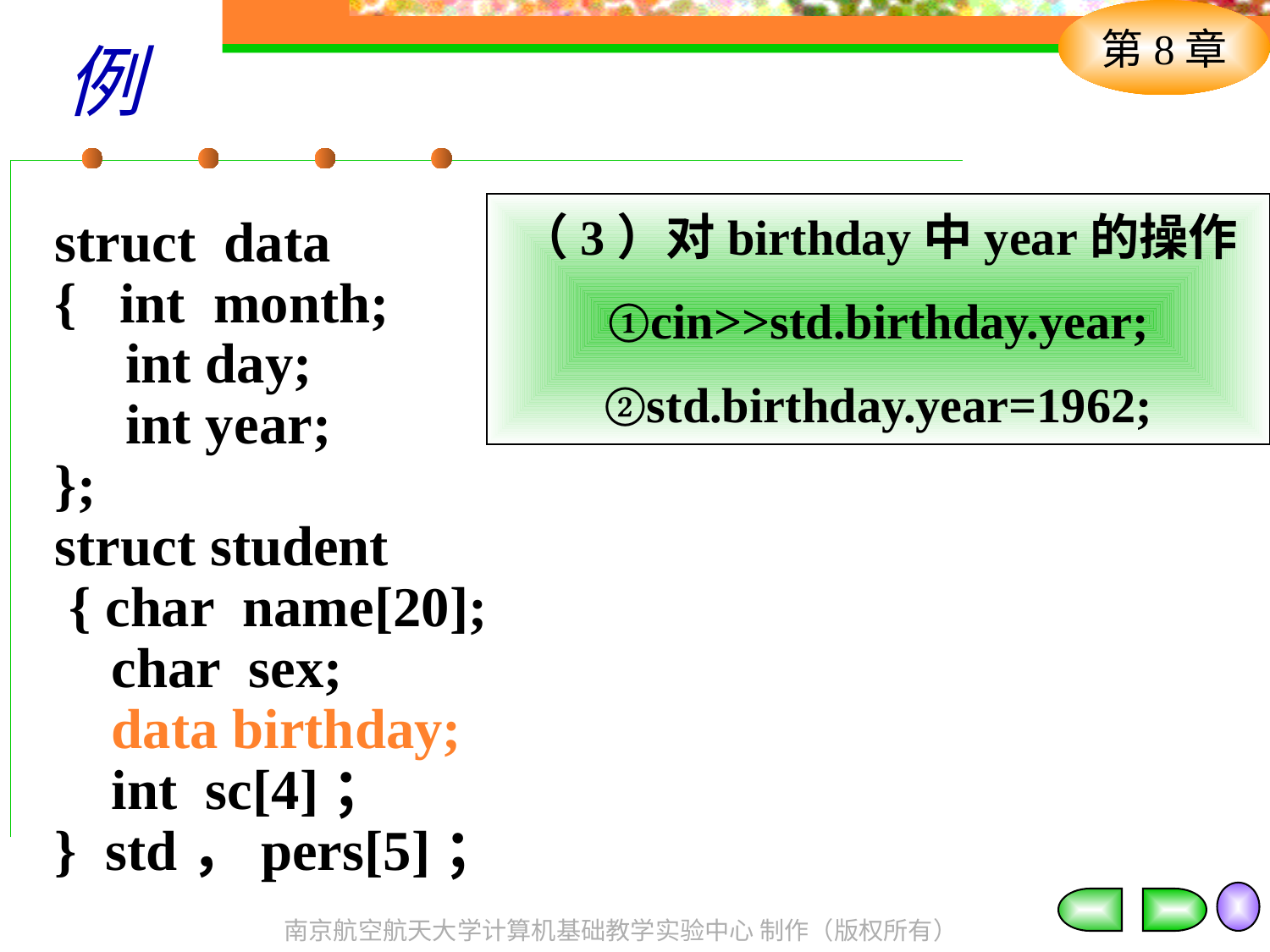

例
（3）对birthday中year的操作
①cin>>std.birthday.year;
②std.birthday.year=1962;
struct  data
{   int  month;
     int day;
     int year;
};
struct student
 { char  name[20];
    char  sex;
    data birthday;
    int  sc[4]；
}  std，pers[5]；